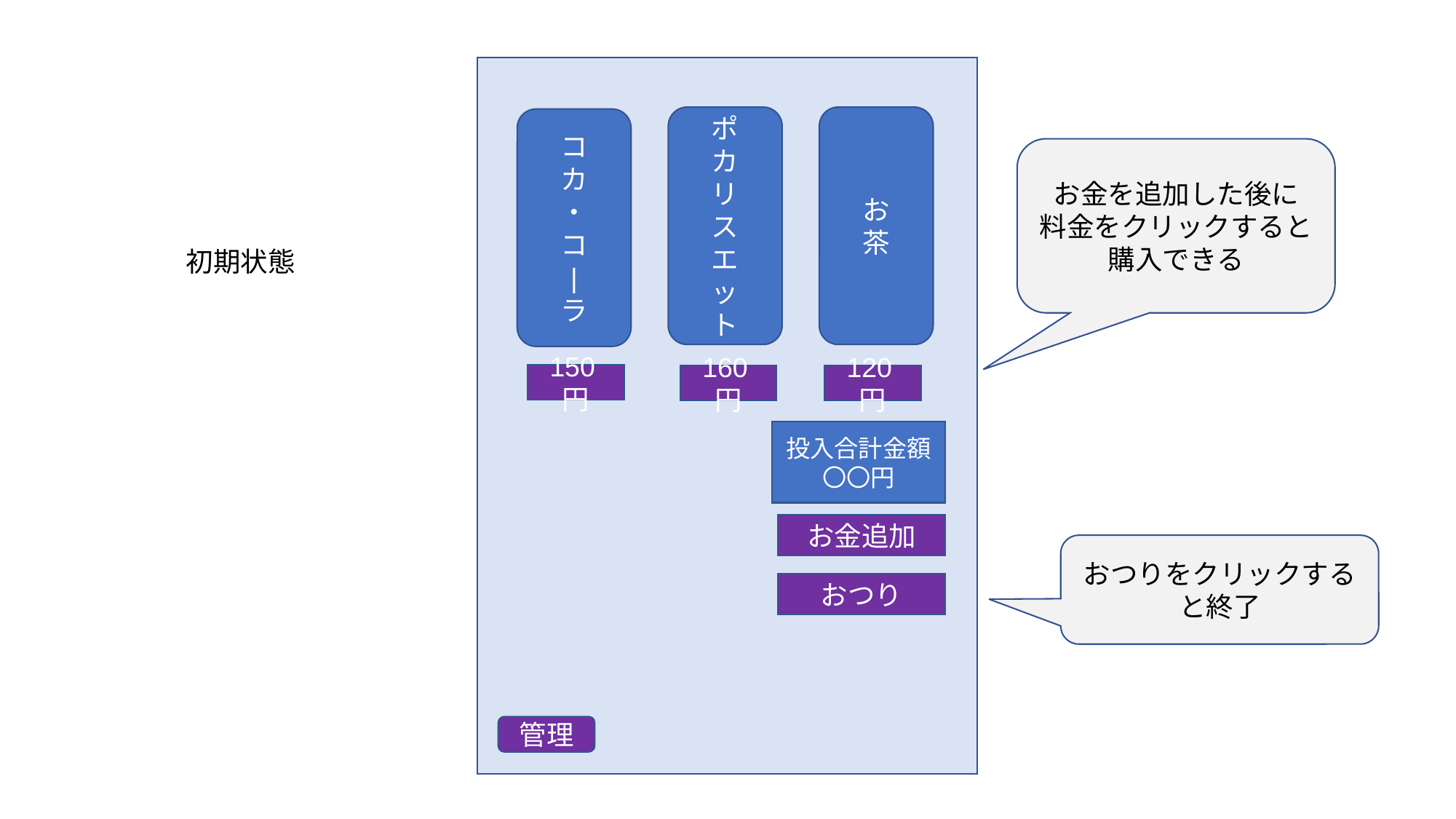

お
茶
ポ
カ
リ
ス
エ
ッ
ト
コ
カ
・
コ
|
ラ
150円
160円
120円
お金追加
おつり
管理
お金を追加した後に
料金をクリックすると購入できる
初期状態
投入合計金額
〇〇円
おつりをクリックすると終了